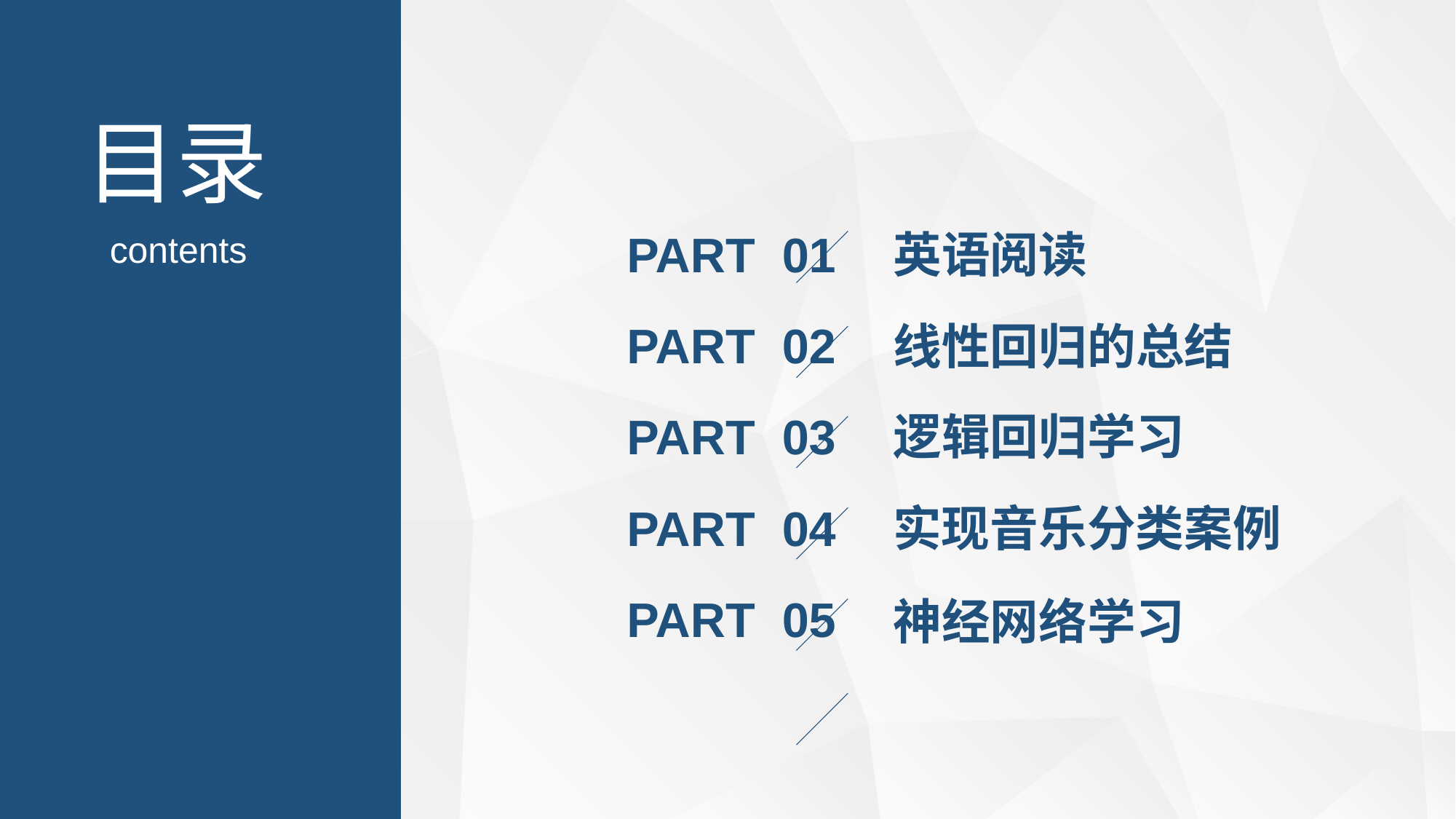

PART  01
英语阅读
PART  02
线性回归的总结
逻辑回归学习
PART  03

PART  04

实现音乐分类案例
PART  05

神经网络学习